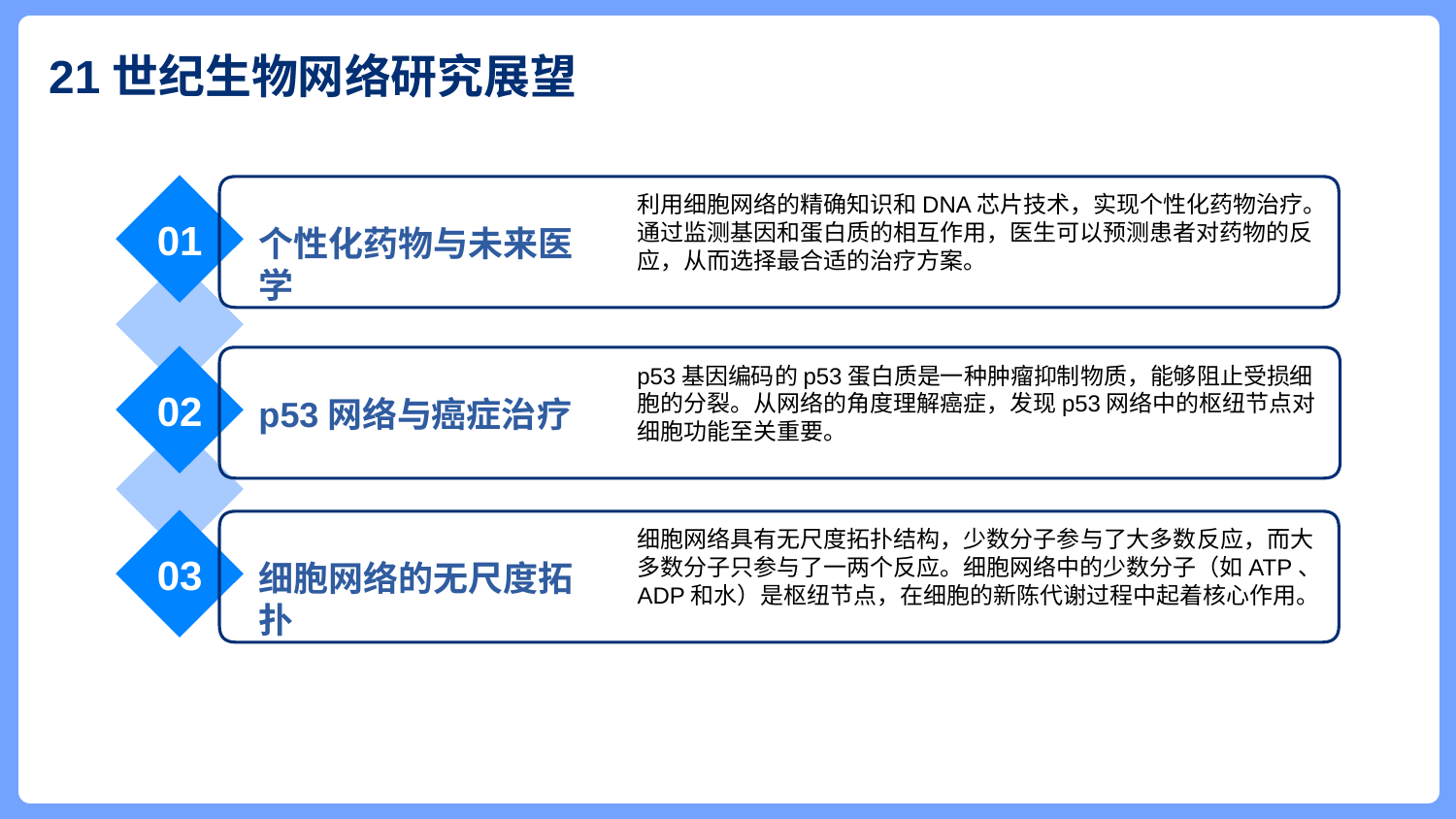

21世纪生物网络研究展望
利用细胞网络的精确知识和DNA芯片技术，实现个性化药物治疗。通过监测基因和蛋白质的相互作用，医生可以预测患者对药物的反应，从而选择最合适的治疗方案。

01

个性化药物与未来医学

p53基因编码的p53蛋白质是一种肿瘤抑制物质，能够阻止受损细胞的分裂。从网络的角度理解癌症，发现p53网络中的枢纽节点对细胞功能至关重要。

02

p53网络与癌症治疗

细胞网络具有无尺度拓扑结构，少数分子参与了大多数反应，而大多数分子只参与了一两个反应。细胞网络中的少数分子（如ATP、ADP和水）是枢纽节点，在细胞的新陈代谢过程中起着核心作用。

03

细胞网络的无尺度拓扑